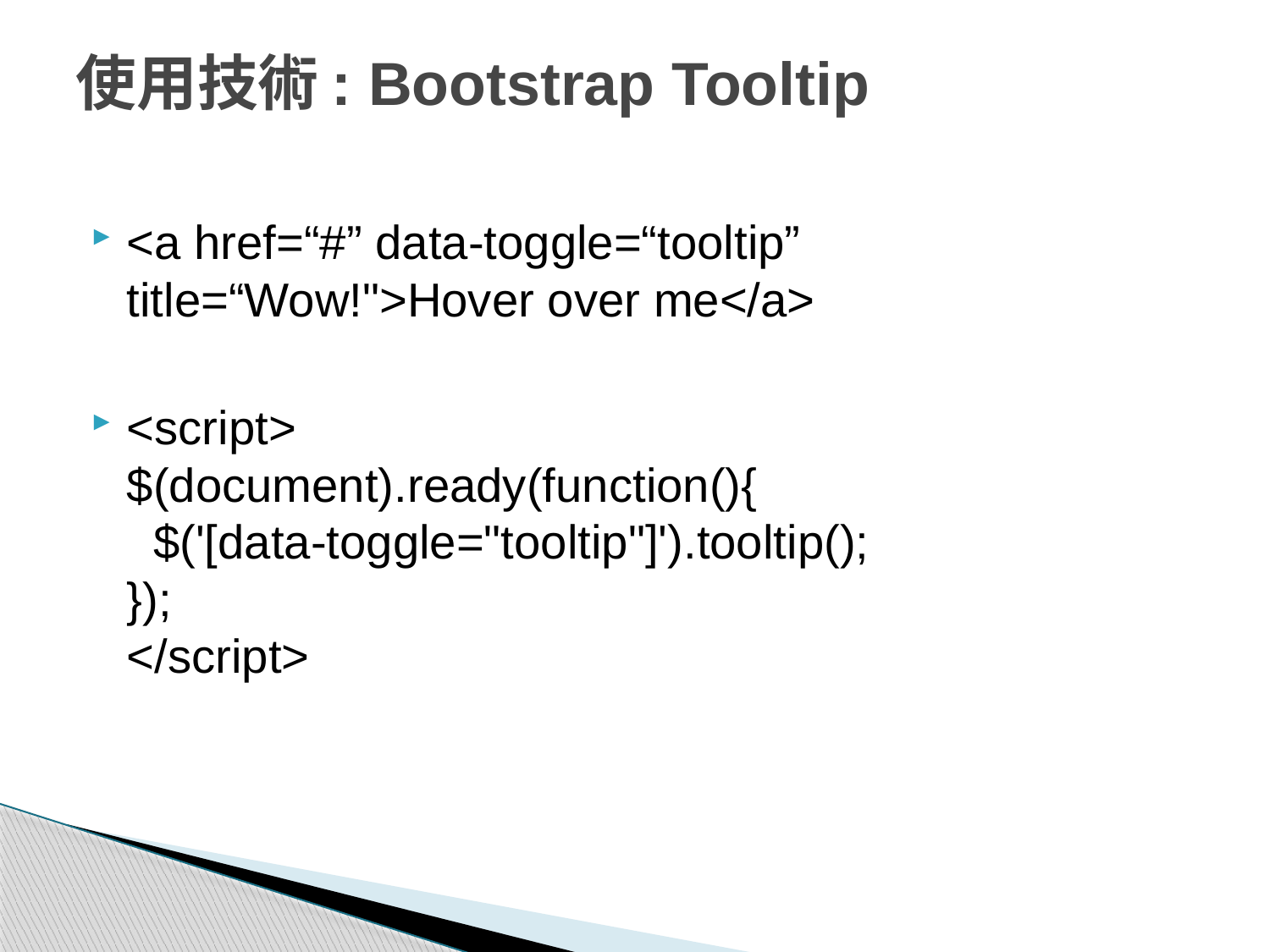

# 使用技術: Bootstrap Tooltip
<a href=“#” data-toggle=“tooltip”  title=“Wow!">Hover over me</a>

<script>
$(document).ready(function(){
  $('[data-toggle="tooltip"]').tooltip();
});
</script>